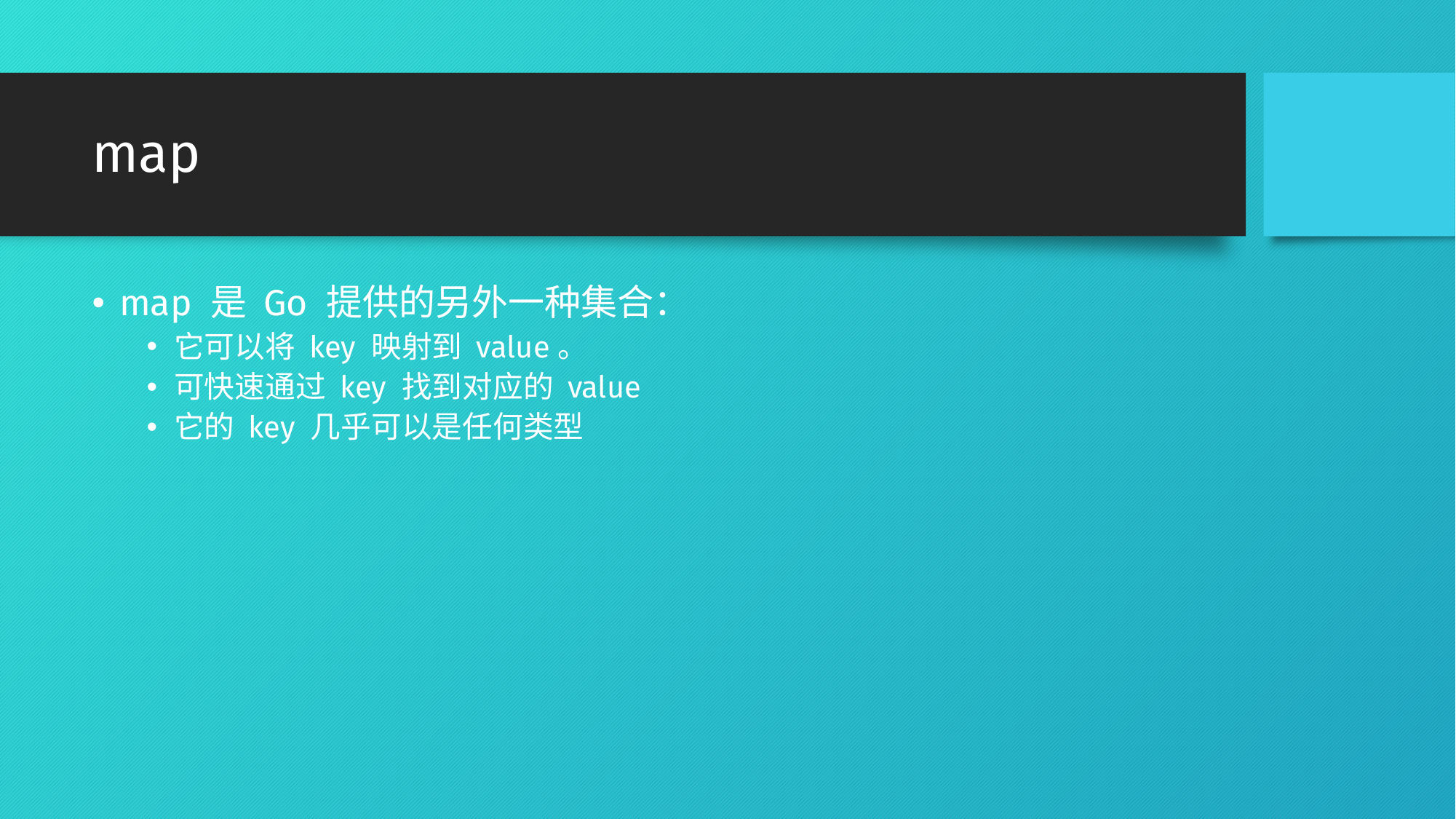

# map
map 是 Go 提供的另外一种集合：
它可以将 key 映射到 value。
可快速通过 key 找到对应的 value
它的 key 几乎可以是任何类型